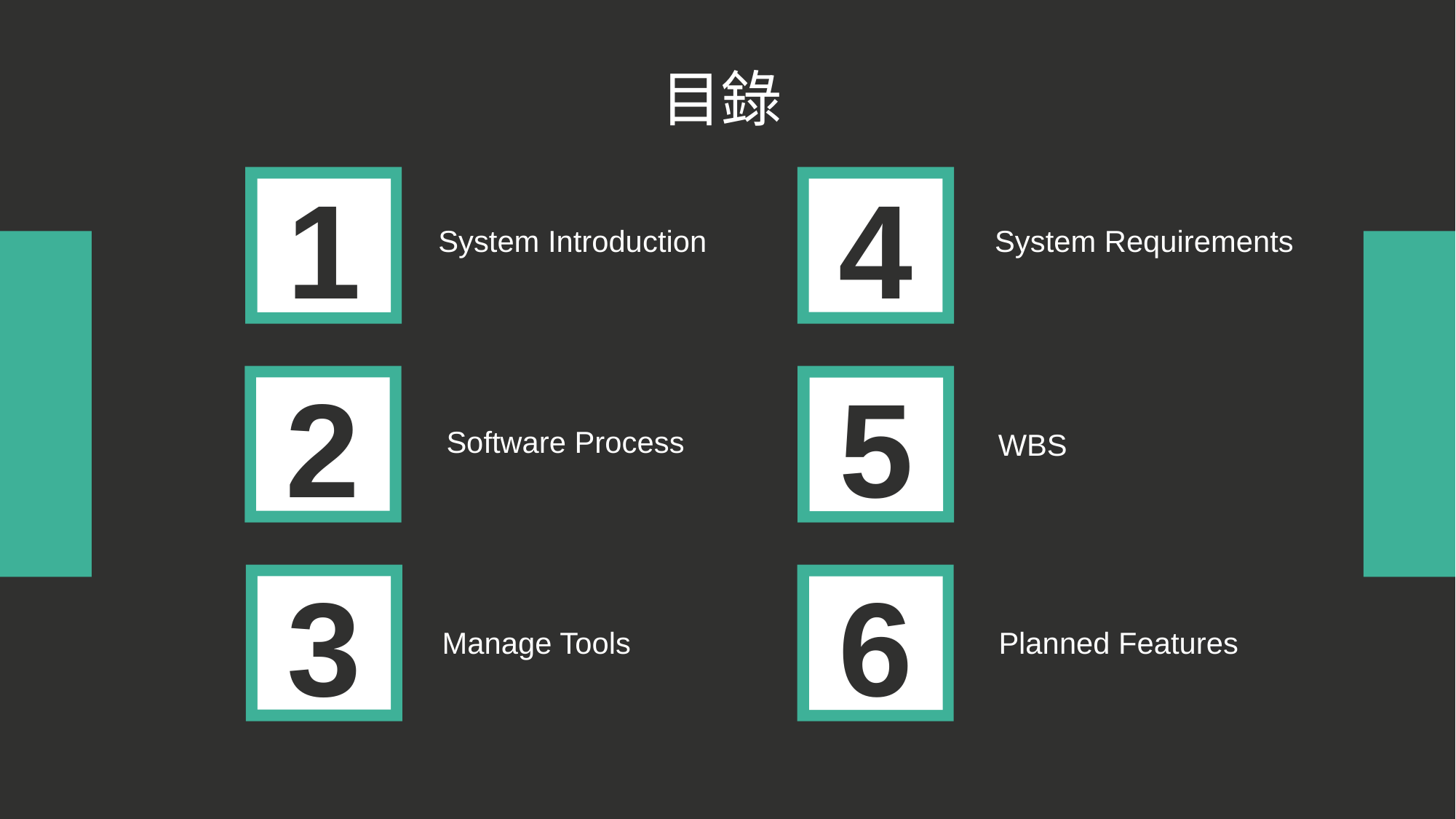

目錄

1

4
System Introduction
System Requirements

5

2
Software Process
WBS

6

3
Manage Tools
Planned Features